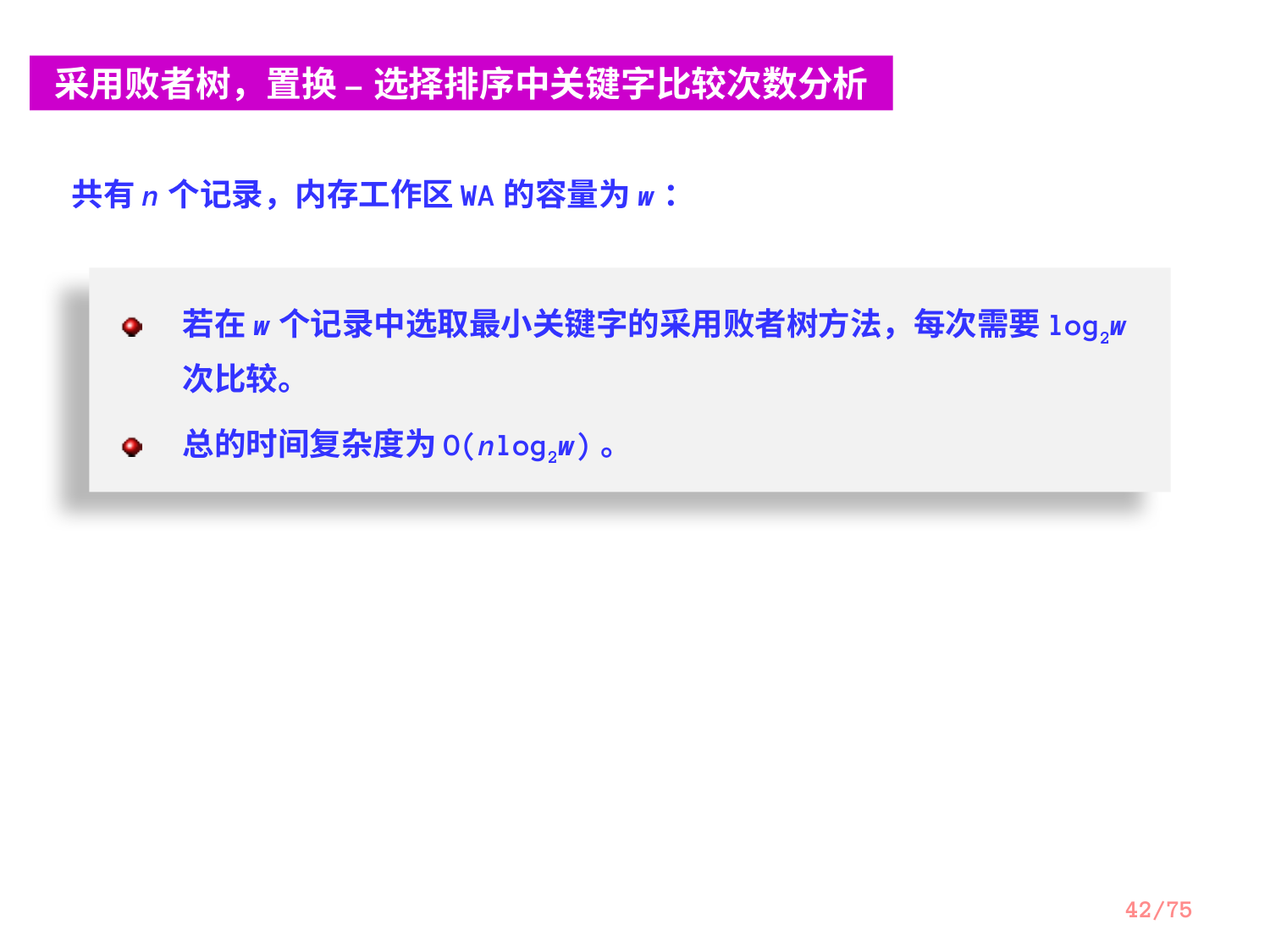

采用败者树，置换-选择排序中关键字比较次数分析
共有n个记录，内存工作区WA的容量为w：
若在w个记录中选取最小关键字的采用败者树方法，每次需要log2w次比较。
总的时间复杂度为O(nlog2w)。
42/75